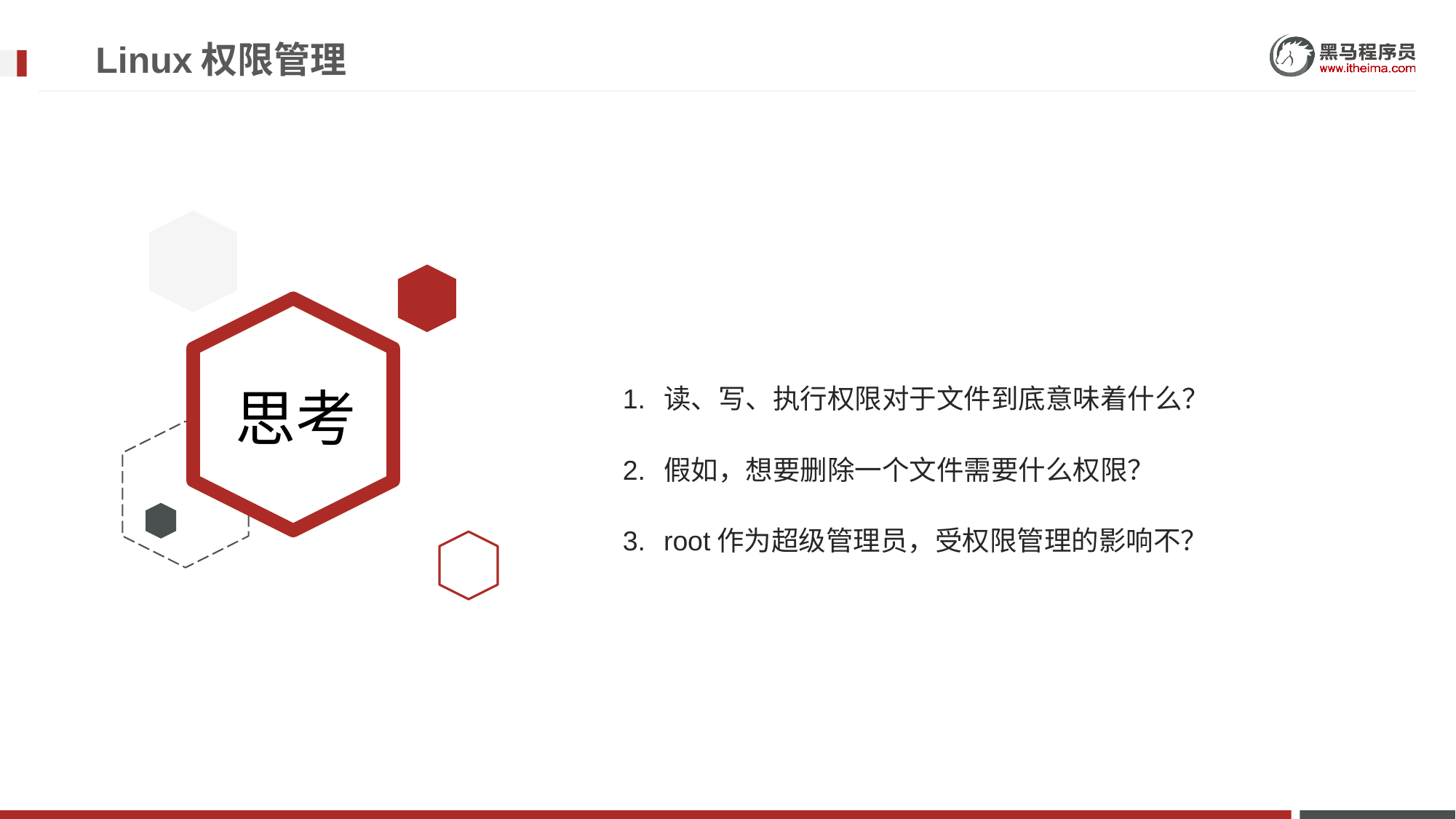

# Linux权限管理
读、写、执行权限对于文件到底意味着什么？
假如，想要删除一个文件需要什么权限？
root作为超级管理员，受权限管理的影响不？